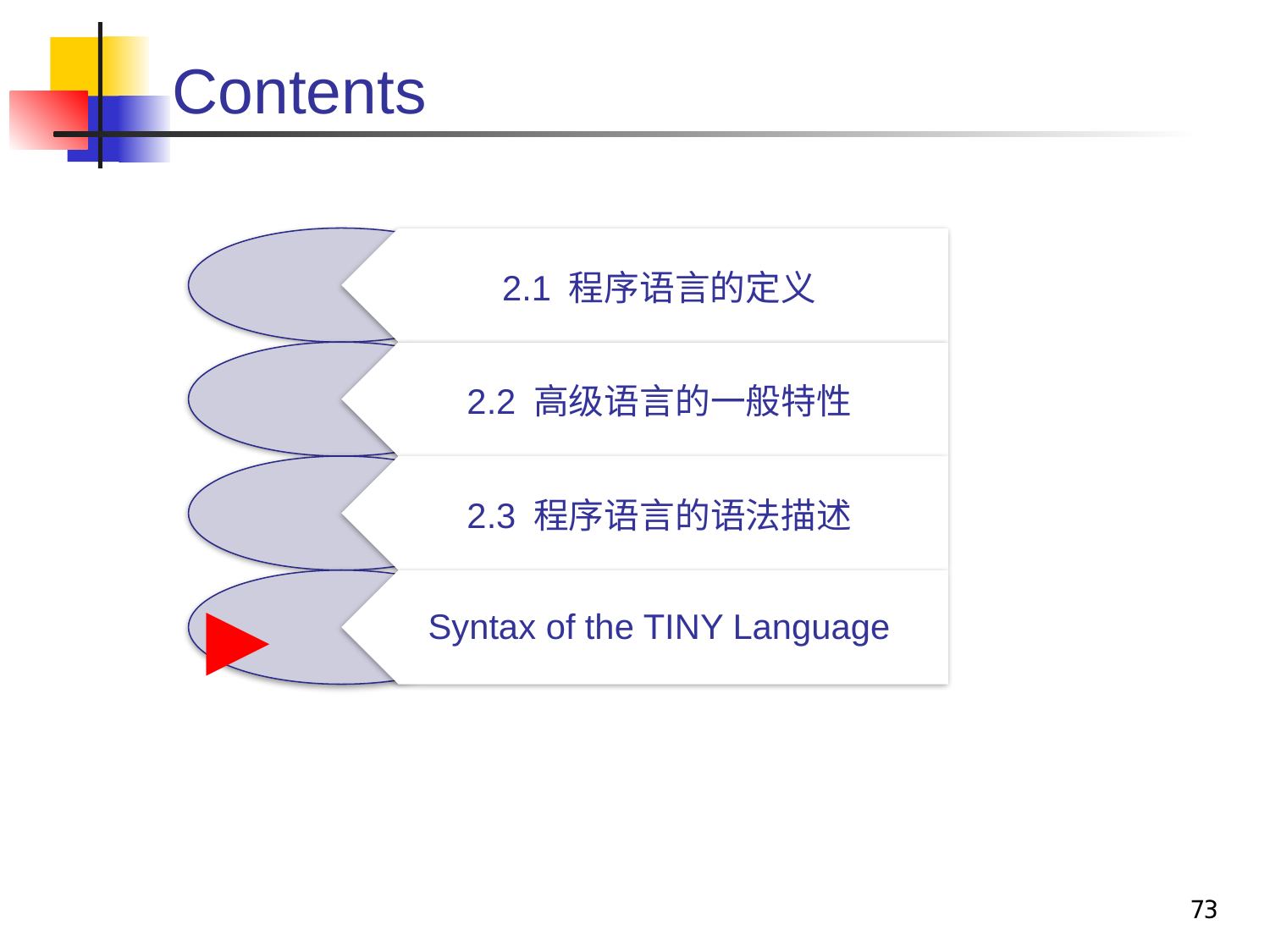

Contents
2.1 程序语言的定义
2.2 高级语言的一般特性
2.3 程序语言的语法描述
Syntax of the TINY Language
►
73